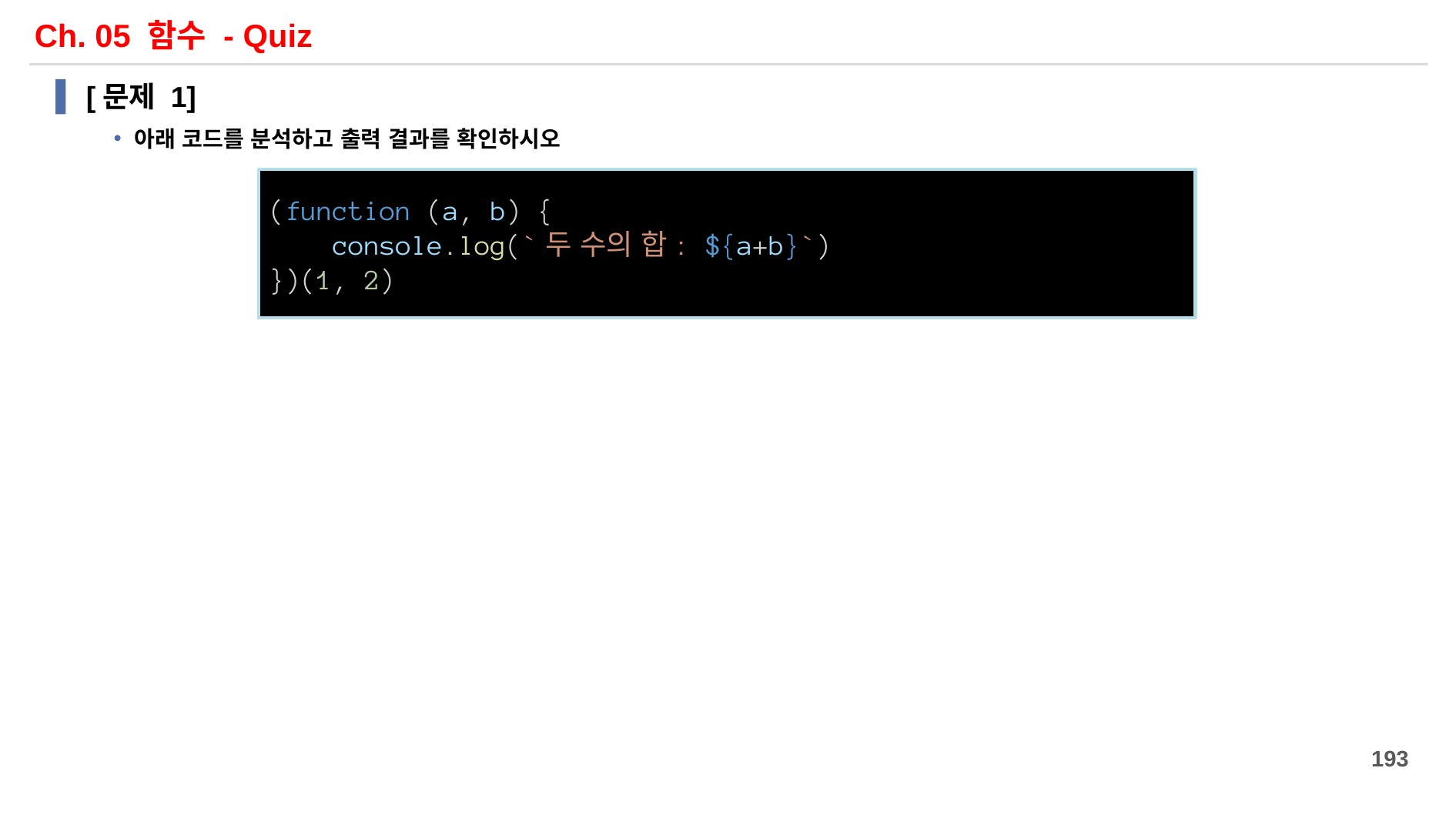

# Ch. 05 함수 - Quiz
[문제 1]
아래 코드를 분석하고 출력 결과를 확인하시오
(function (a, b) {
    console.log(`두 수의 합: ${a+b}`)
})(1, 2)
193